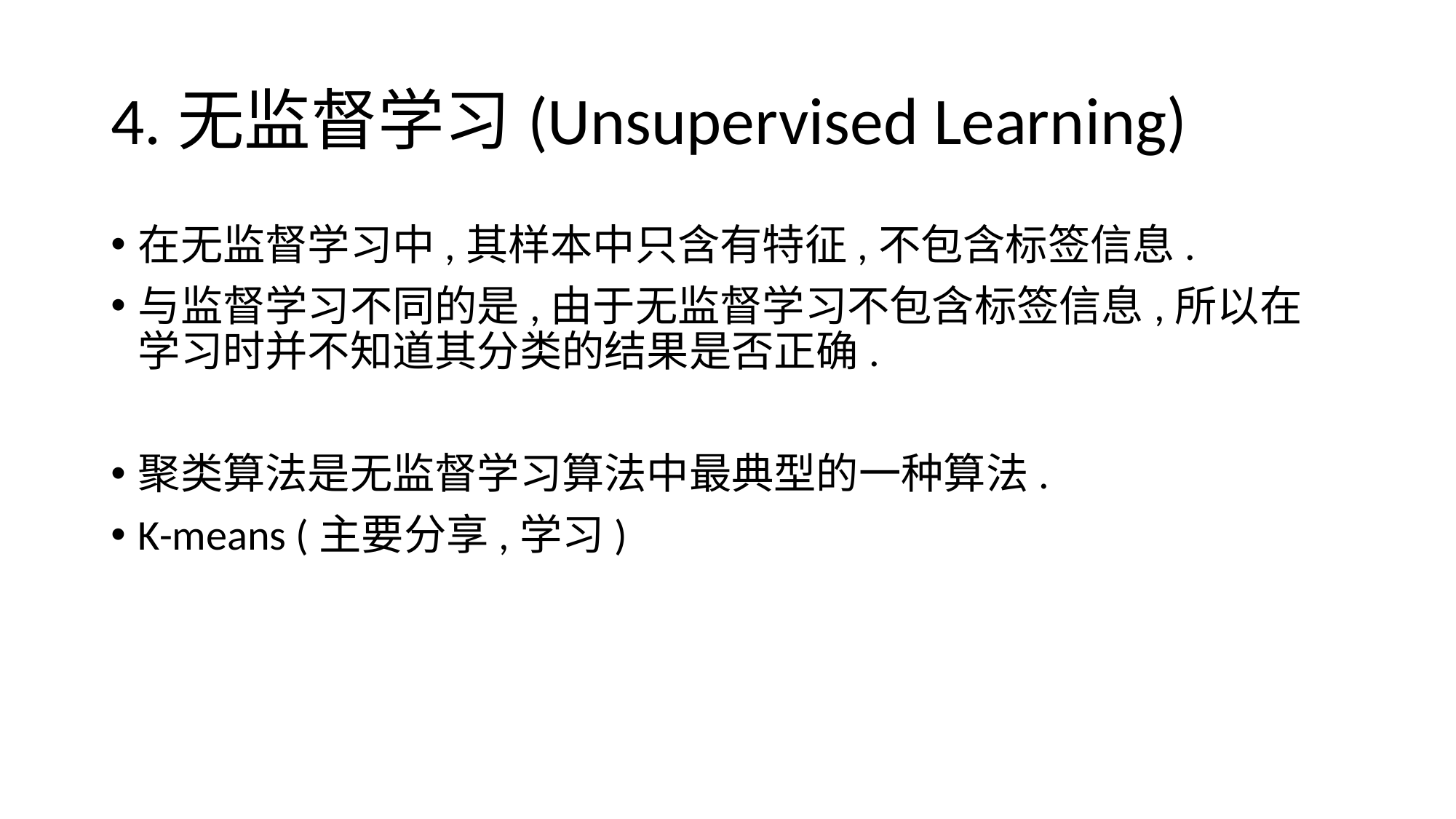

# 4.无监督学习(Unsupervised Learning)
在无监督学习中,其样本中只含有特征,不包含标签信息.
与监督学习不同的是,由于无监督学习不包含标签信息,所以在学习时并不知道其分类的结果是否正确.

聚类算法是无监督学习算法中最典型的一种算法.
K-means (主要分享,学习)